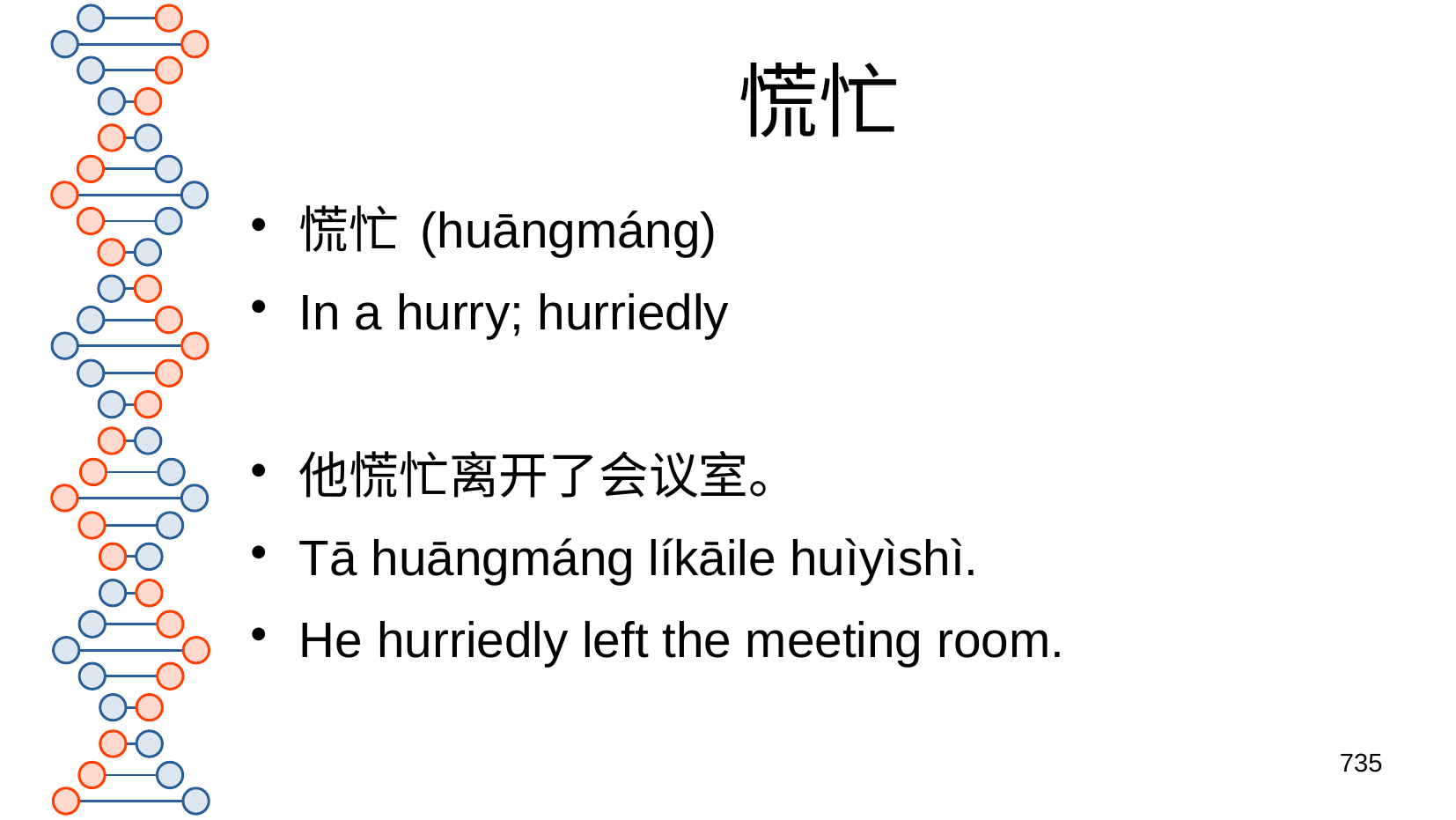

# 慌忙
慌忙 (huāngmáng)
In a hurry; hurriedly

他慌忙离开了会议室。
Tā huāngmáng líkāile huìyìshì.
He hurriedly left the meeting room.

735